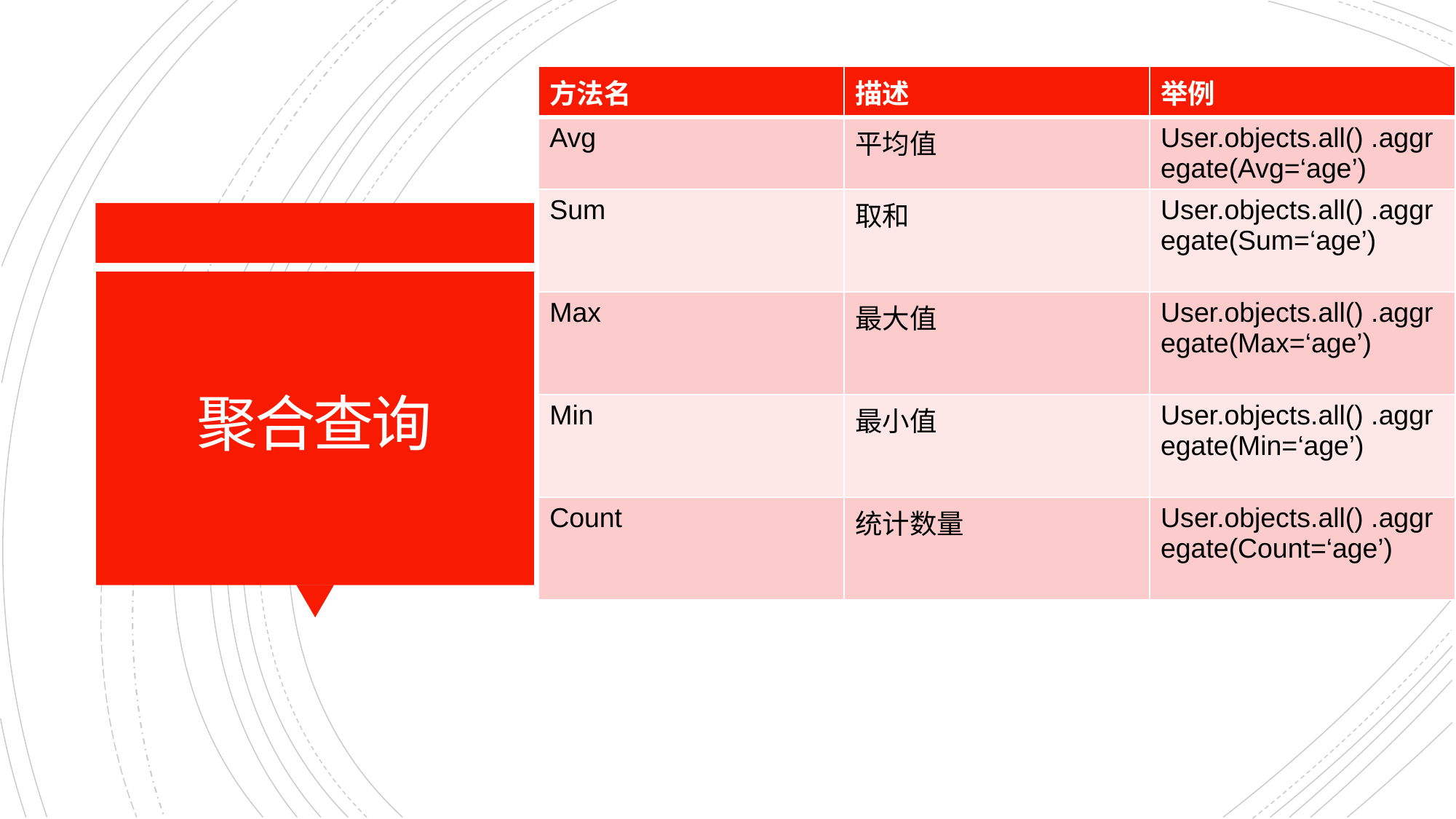

| 方法名 | 描述 | 举例 |
| --- | --- | --- |
| Avg | 平均值 | User.objects.all() .aggregate(Avg=‘age’) |
| Sum | 取和 | User.objects.all() .aggregate(Sum=‘age’) |
| Max | 最大值 | User.objects.all() .aggregate(Max=‘age’) |
| Min | 最小值 | User.objects.all() .aggregate(Min=‘age’) |
| Count | 统计数量 | User.objects.all() .aggregate(Count=‘age’) |
# 聚合查询